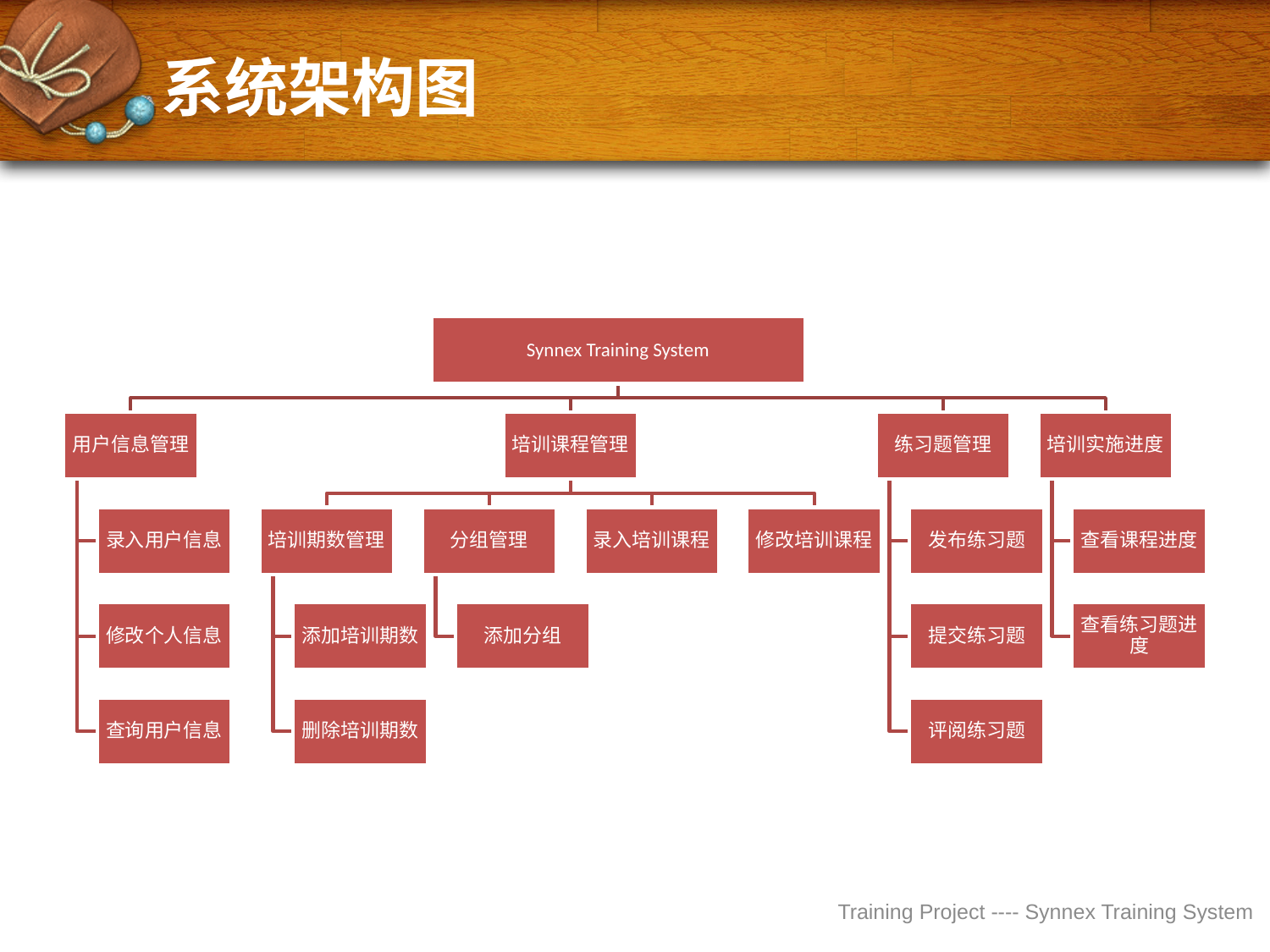

# 系统架构图
Synnex Training System
用户信息管理
录入用户信息
修改个人信息
查询用户信息
培训课程管理
培训期数管理
添加培训期数
删除培训期数
分组管理
添加分组
录入培训课程
修改培训课程
练习题管理
发布练习题
提交练习题
评阅练习题
培训实施进度
查看课程进度
查看练习题进度
Training Project ---- Synnex Training System